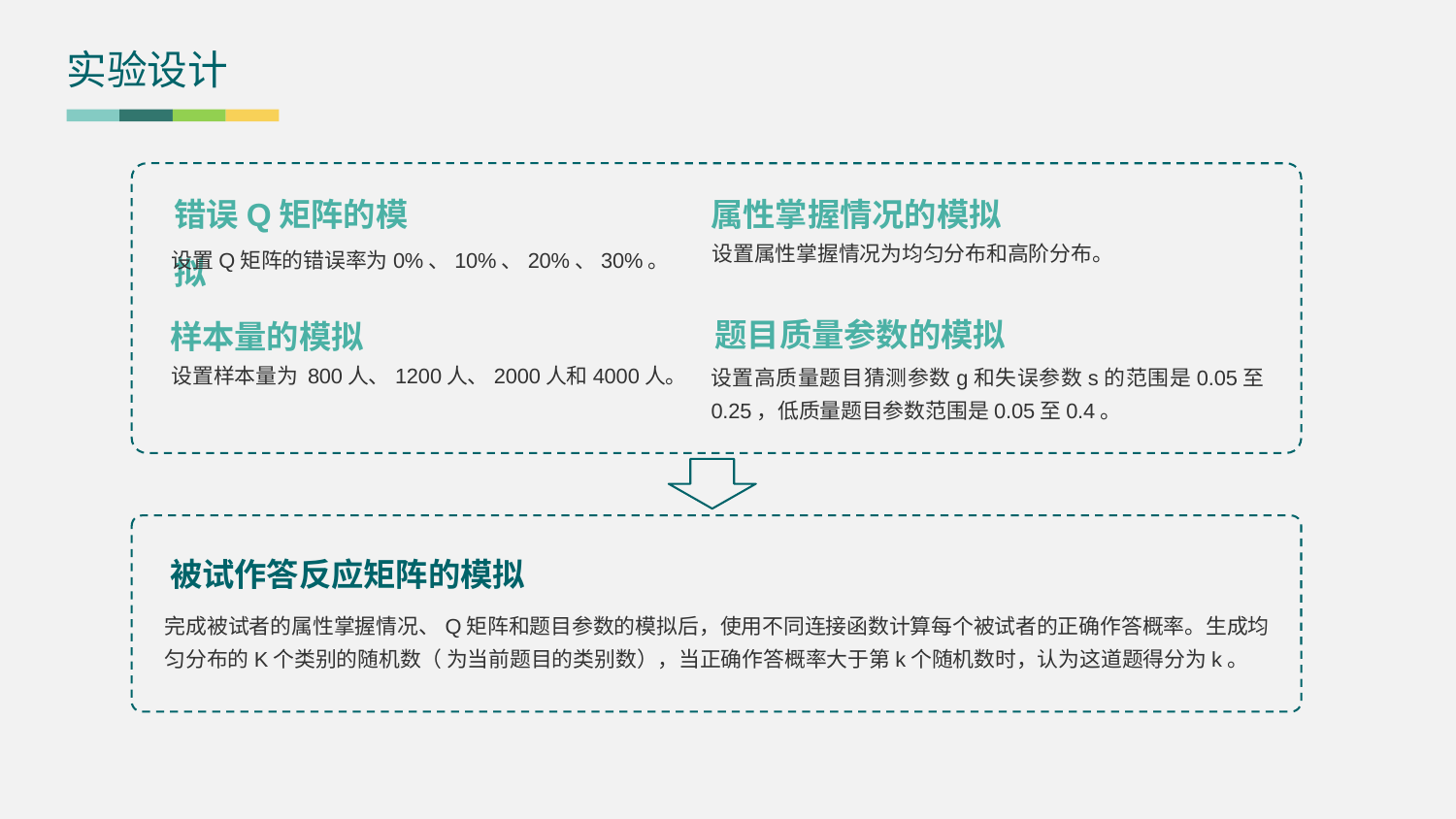

实验设计

错误Q矩阵的模拟
属性掌握情况的模拟
设置属性掌握情况为均匀分布和高阶分布。
设置Q矩阵的错误率为0%、10%、20%、30%。
题目质量参数的模拟
样本量的模拟
设置样本量为 800人、1200人、2000人和4000人。
设置高质量题目猜测参数g和失误参数s的范围是0.05至0.25，低质量题目参数范围是0.05至0.4。

被试作答反应矩阵的模拟
完成被试者的属性掌握情况、Q矩阵和题目参数的模拟后，使用不同连接函数计算每个被试者的正确作答概率。生成均匀分布的K个类别的随机数（ 为当前题目的类别数），当正确作答概率大于第k个随机数时，认为这道题得分为k。